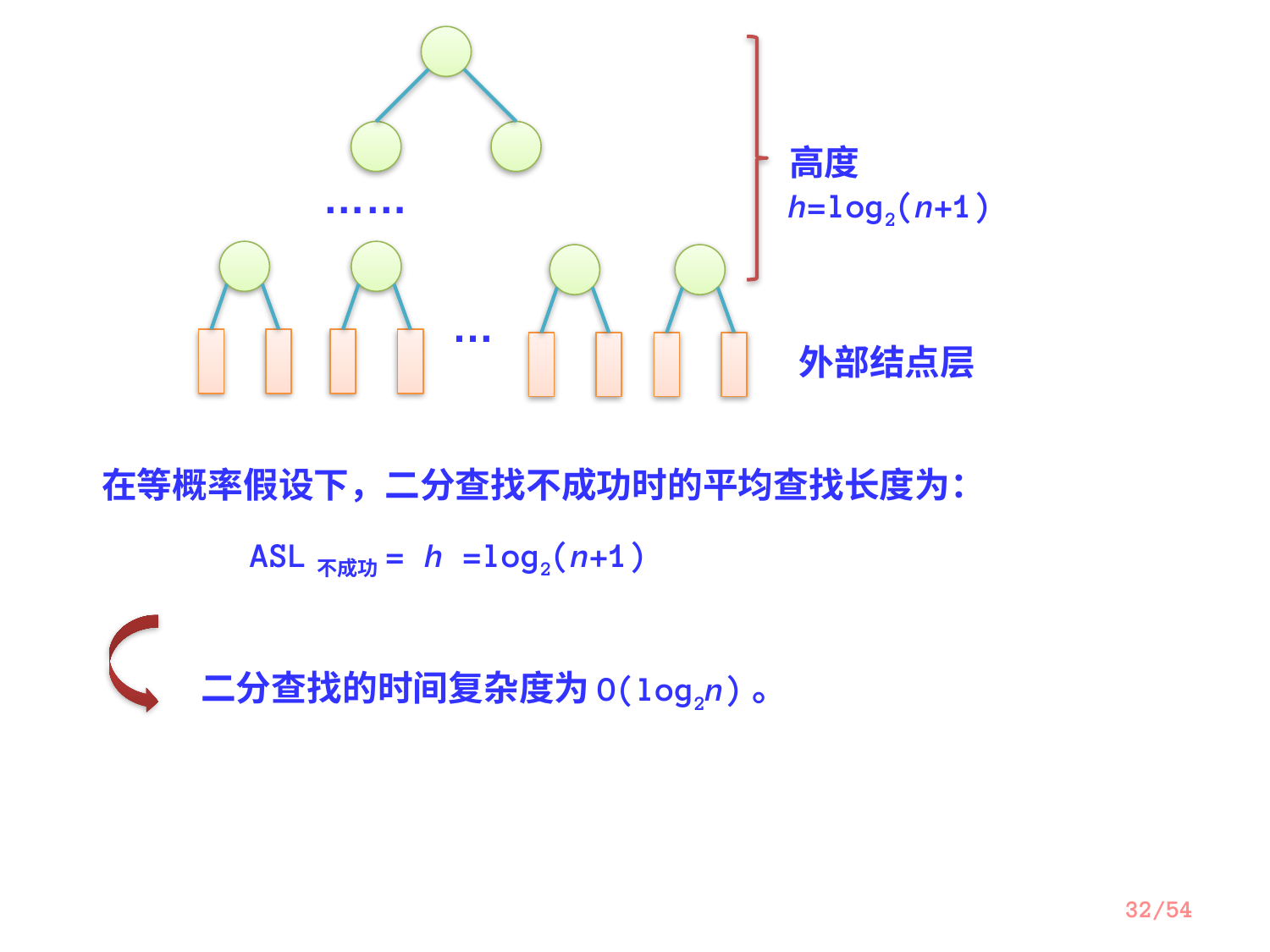

高度h=log2(n+1)
……

…

外部结点层

在等概率假设下，二分查找不成功时的平均查找长度为：
ASL不成功= h =log2(n+1)

二分查找的时间复杂度为O(log2n)。
32/54